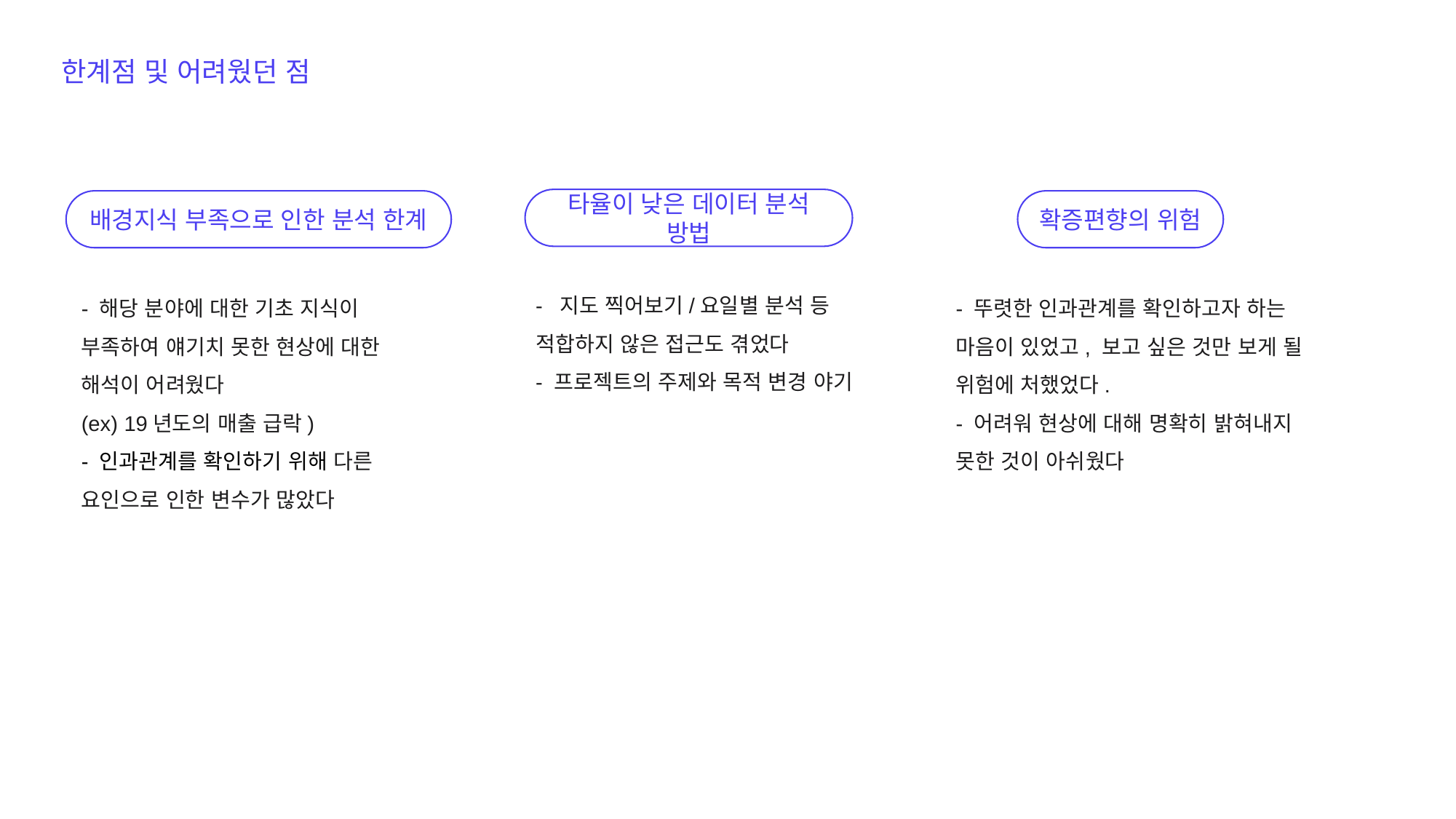

한계점 및 어려웠던 점
타율이 낮은 데이터 분석 방법
배경지식 부족으로 인한 분석 한계
확증편향의 위험
-  지도 찍어보기/요일별 분석 등 적합하지 않은 접근도 겪었다
- 프로젝트의 주제와 목적 변경 야기
- 해당 분야에 대한 기초 지식이 부족하여 얘기치 못한 현상에 대한 해석이 어려웠다
(ex) 19년도의 매출 급락)
- 인과관계를 확인하기 위해 다른 요인으로 인한 변수가 많았다
- 뚜렷한 인과관계를 확인하고자 하는 마음이 있었고, 보고 싶은 것만 보게 될 위험에 처했었다.
- 어려워 현상에 대해 명확히 밝혀내지 못한 것이 아쉬웠다